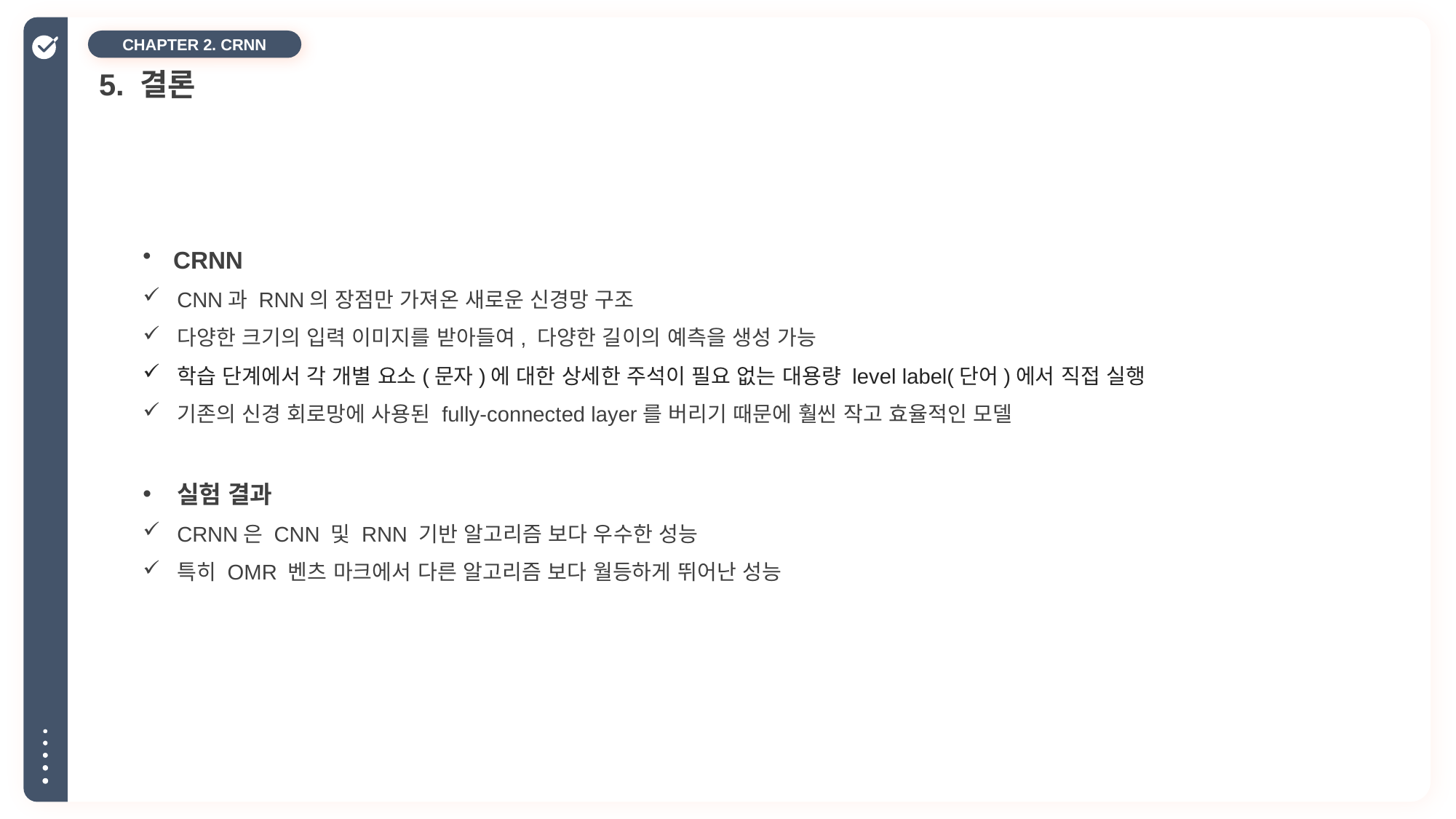

CHAPTER 2. CRNN
5. 결론
CRNN
CNN과 RNN의 장점만 가져온 새로운 신경망 구조
다양한 크기의 입력 이미지를 받아들여, 다양한 길이의 예측을 생성 가능
학습 단계에서 각 개별 요소(문자)에 대한 상세한 주석이 필요 없는 대용량 level label(단어)에서 직접 실행
기존의 신경 회로망에 사용된 fully-connected layer를 버리기 때문에 훨씬 작고 효율적인 모델

실험 결과
CRNN은 CNN 및 RNN 기반 알고리즘 보다 우수한 성능
특히 OMR 벤츠 마크에서 다른 알고리즘 보다 월등하게 뛰어난 성능